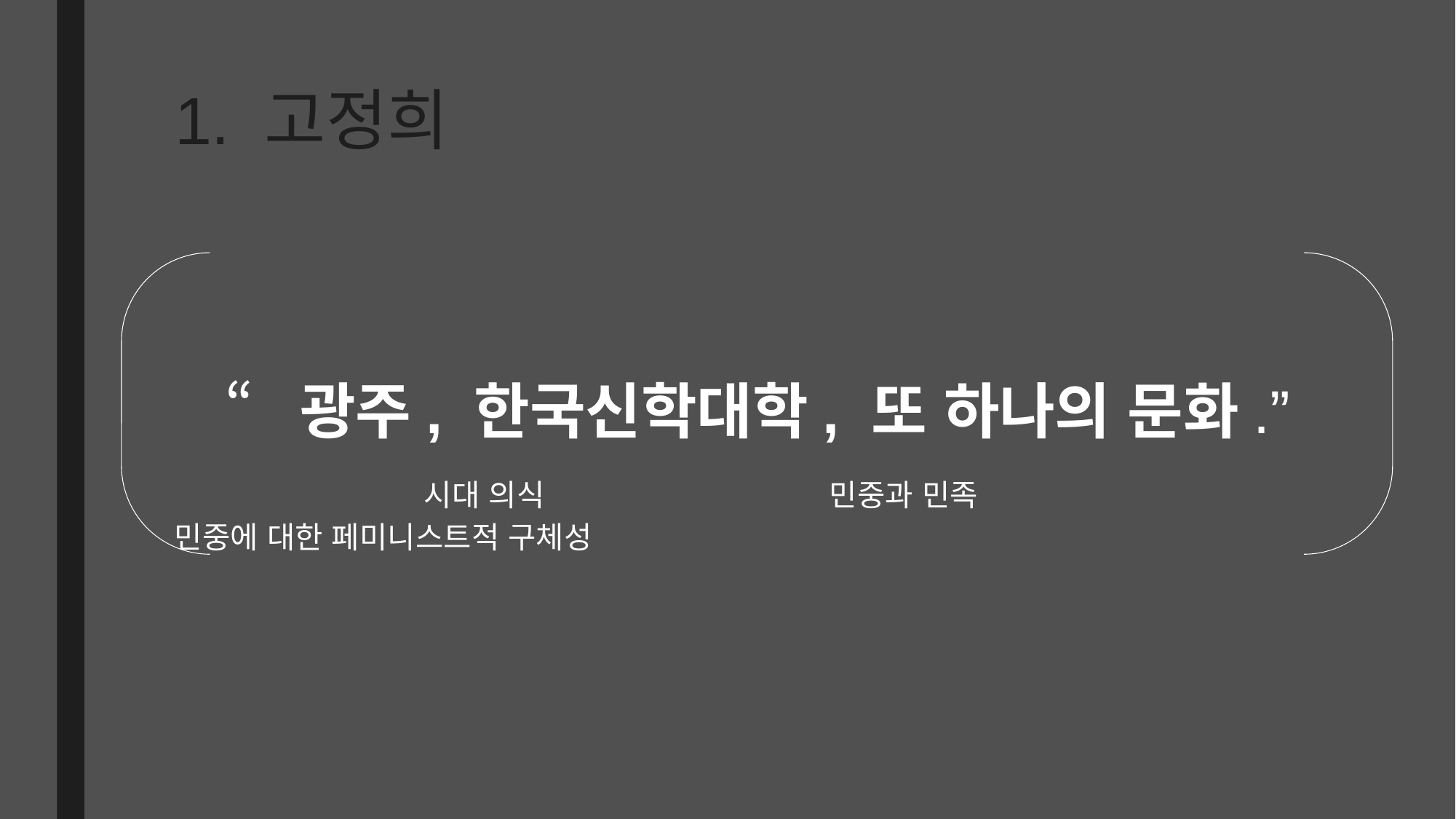

# 1. 고정희

“광주, 한국신학대학, 또 하나의 문화.”
		 시대 의식  			민중과 민족 			민중에 대한 페미니스트적 구체성